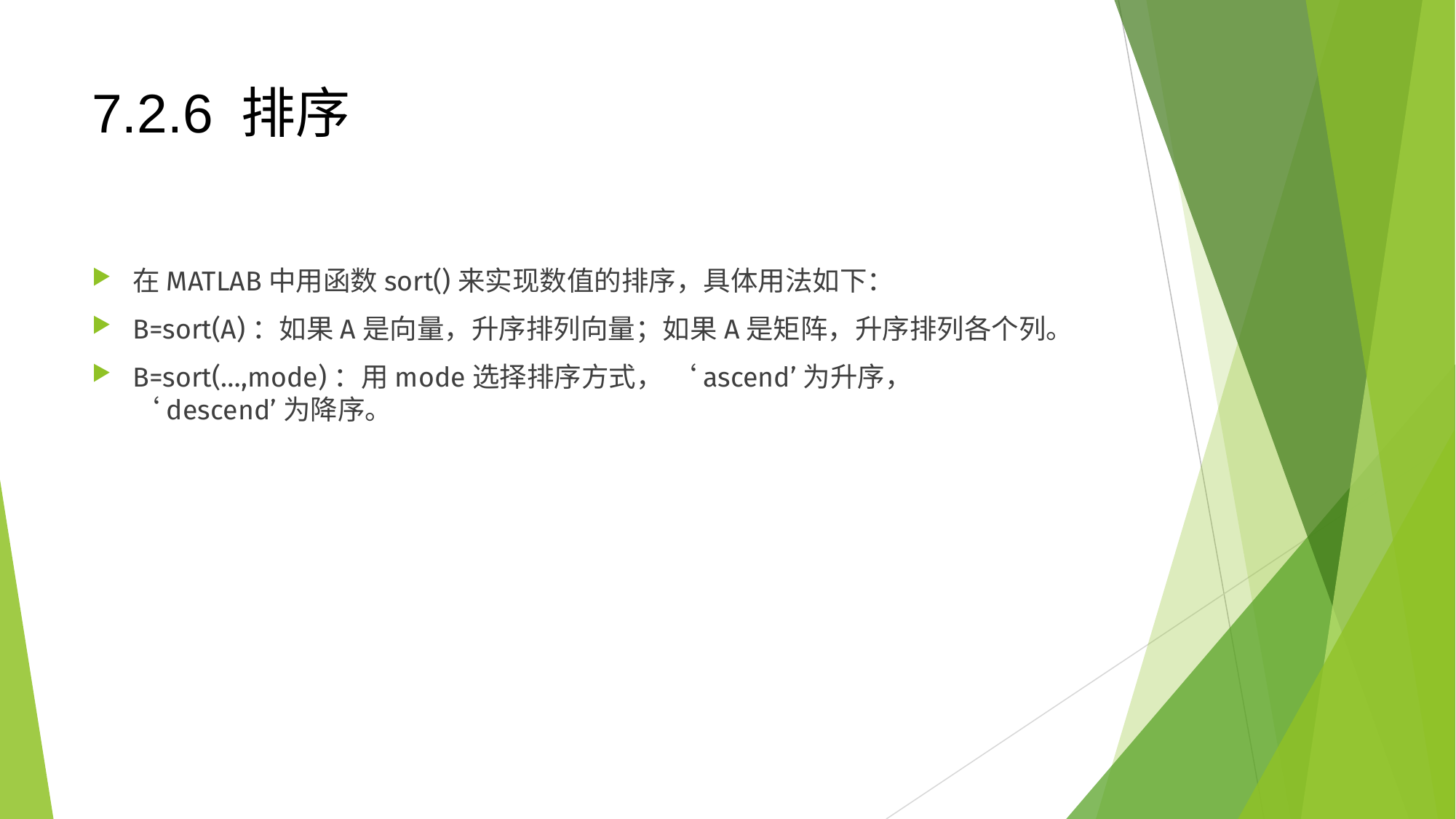

7.2.6 排序
在MATLAB中用函数sort()来实现数值的排序，具体用法如下：
B=sort(A)：如果A是向量，升序排列向量；如果A是矩阵，升序排列各个列。
B=sort(…,mode)：用mode选择排序方式， ‘ascend’为升序， ‘descend’为降序。